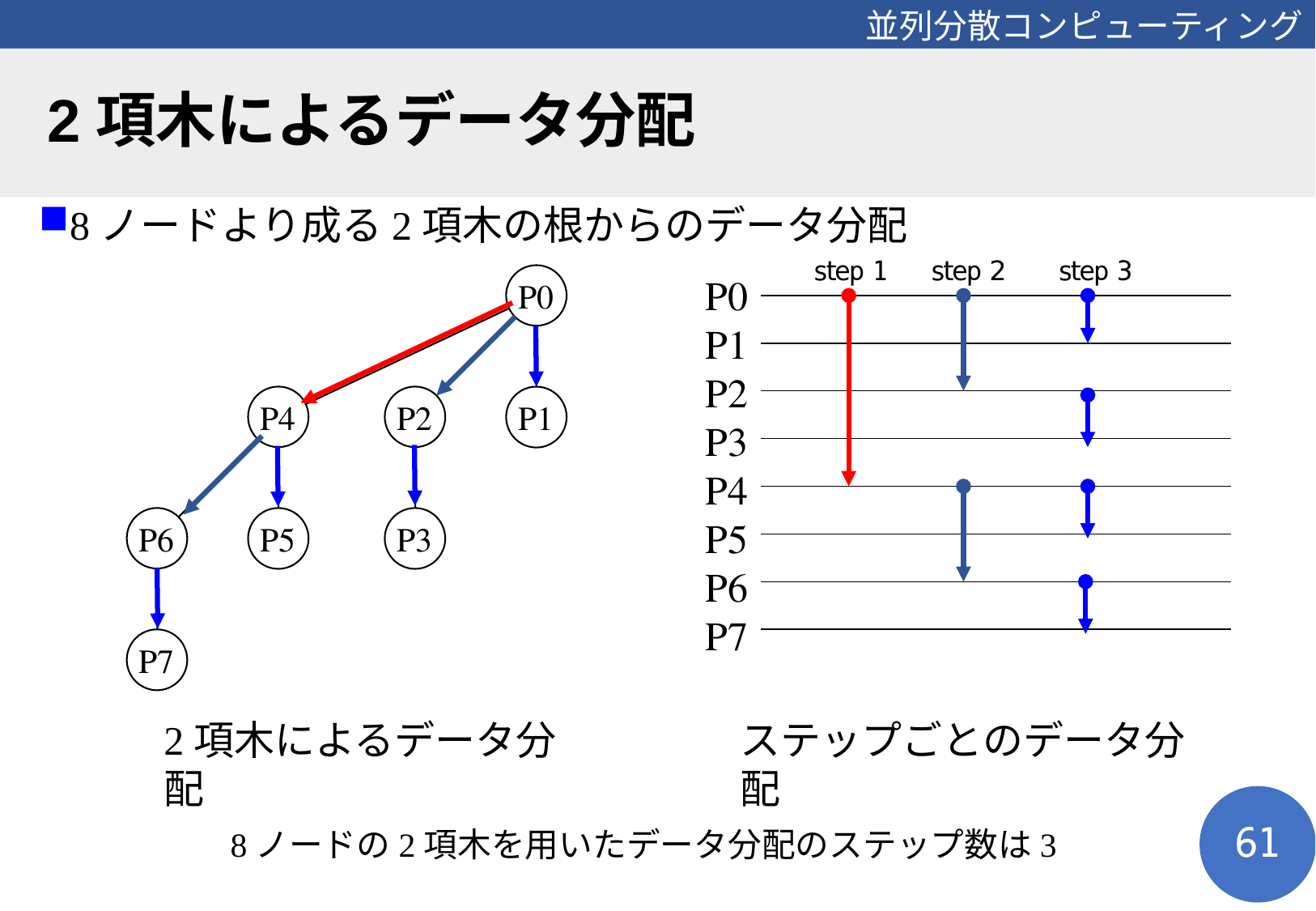

# 2項木によるデータ分配
8ノードより成る2項木の根からのデータ分配

step 1
step 2
step 3
P0
P1
P2
P3
P4
P5
P6
P7
P0

P4
P2
P1

P6
P5
P3

P7
2項木によるデータ分配
ステップごとのデータ分配
61
8ノードの2項木を用いたデータ分配のステップ数は3